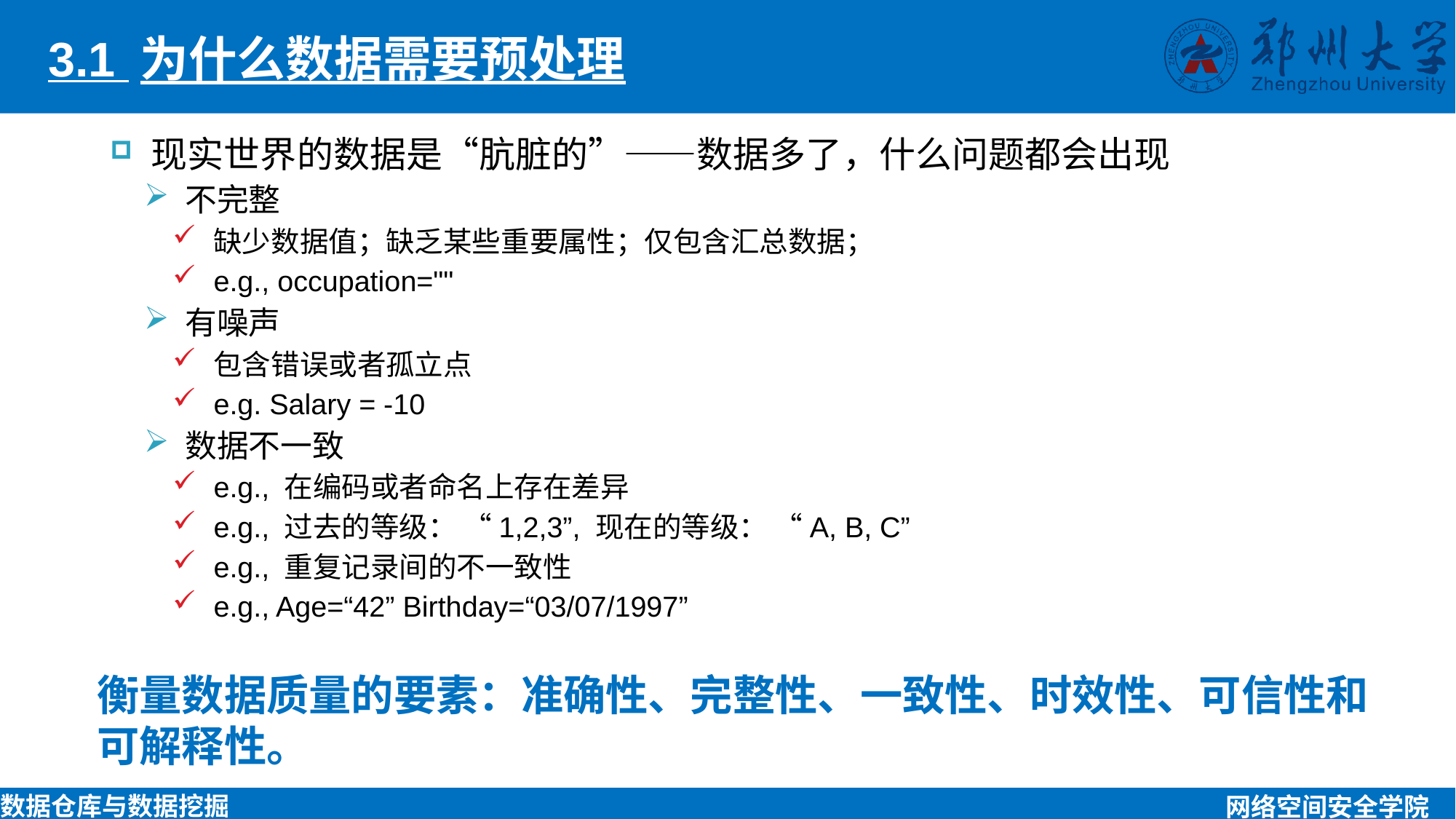

3.1 为什么数据需要预处理
现实世界的数据是“肮脏的”——数据多了，什么问题都会出现
不完整
缺少数据值；缺乏某些重要属性；仅包含汇总数据；
e.g., occupation=""
有噪声
包含错误或者孤立点
e.g. Salary = -10
数据不一致
e.g., 在编码或者命名上存在差异
e.g., 过去的等级： “1,2,3”, 现在的等级： “A, B, C”
e.g., 重复记录间的不一致性
e.g., Age=“42” Birthday=“03/07/1997”

衡量数据质量的要素：准确性、完整性、一致性、时效性、可信性和可解释性。